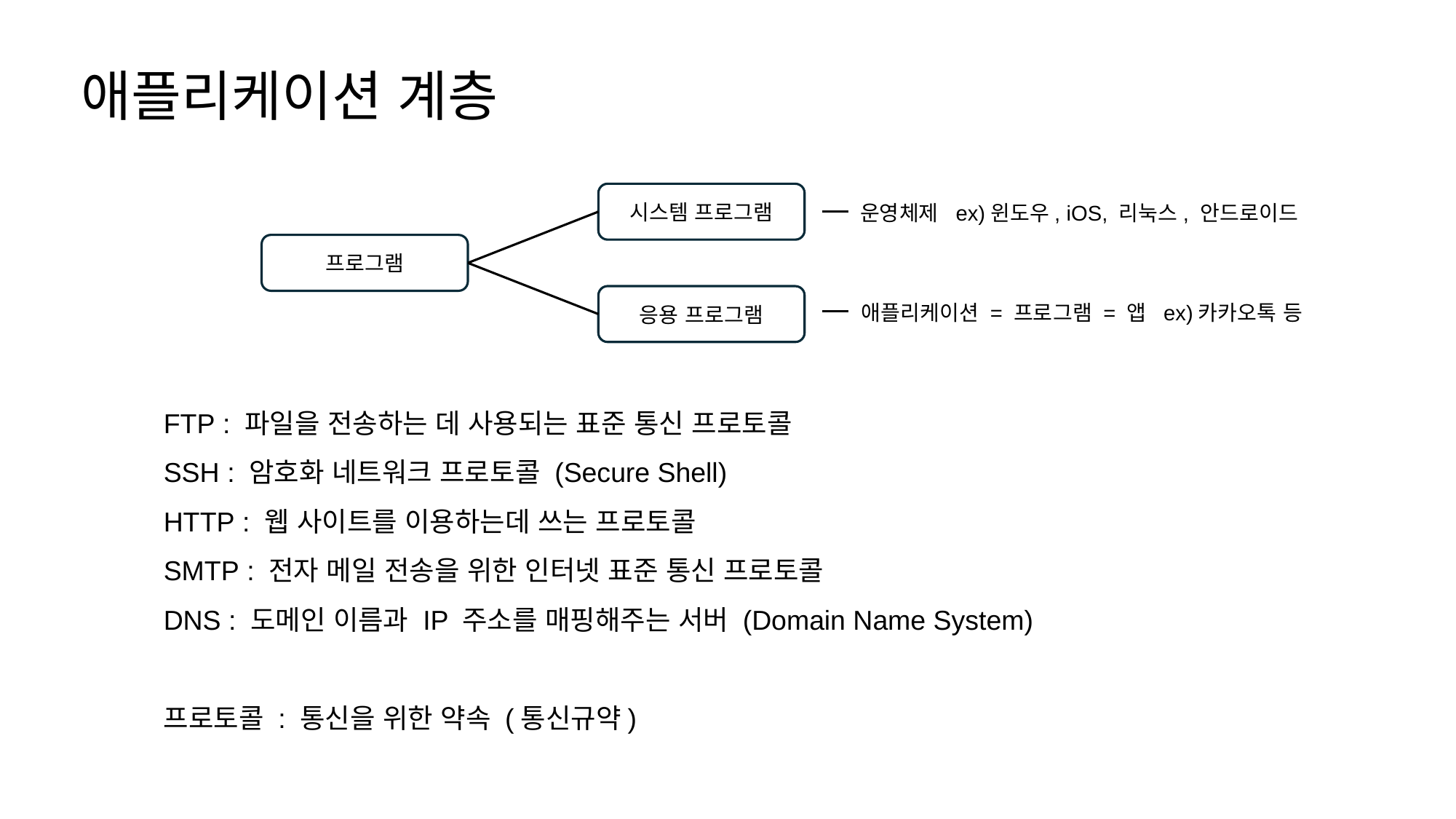

애플리케이션 계층
시스템 프로그램
프로그램
응용 프로그램
운영체제  ex)윈도우, iOS, 리눅스, 안드로이드
애플리케이션 = 프로그램 = 앱  ex)카카오톡 등
FTP : 파일을 전송하는 데 사용되는 표준 통신 프로토콜
SSH : 암호화 네트워크 프로토콜 (Secure Shell)
HTTP : 웹 사이트를 이용하는데 쓰는 프로토콜
SMTP : 전자 메일 전송을 위한 인터넷 표준 통신 프로토콜
DNS : 도메인 이름과 IP 주소를 매핑해주는 서버 (Domain Name System)

프로토콜 : 통신을 위한 약속 (통신규약)